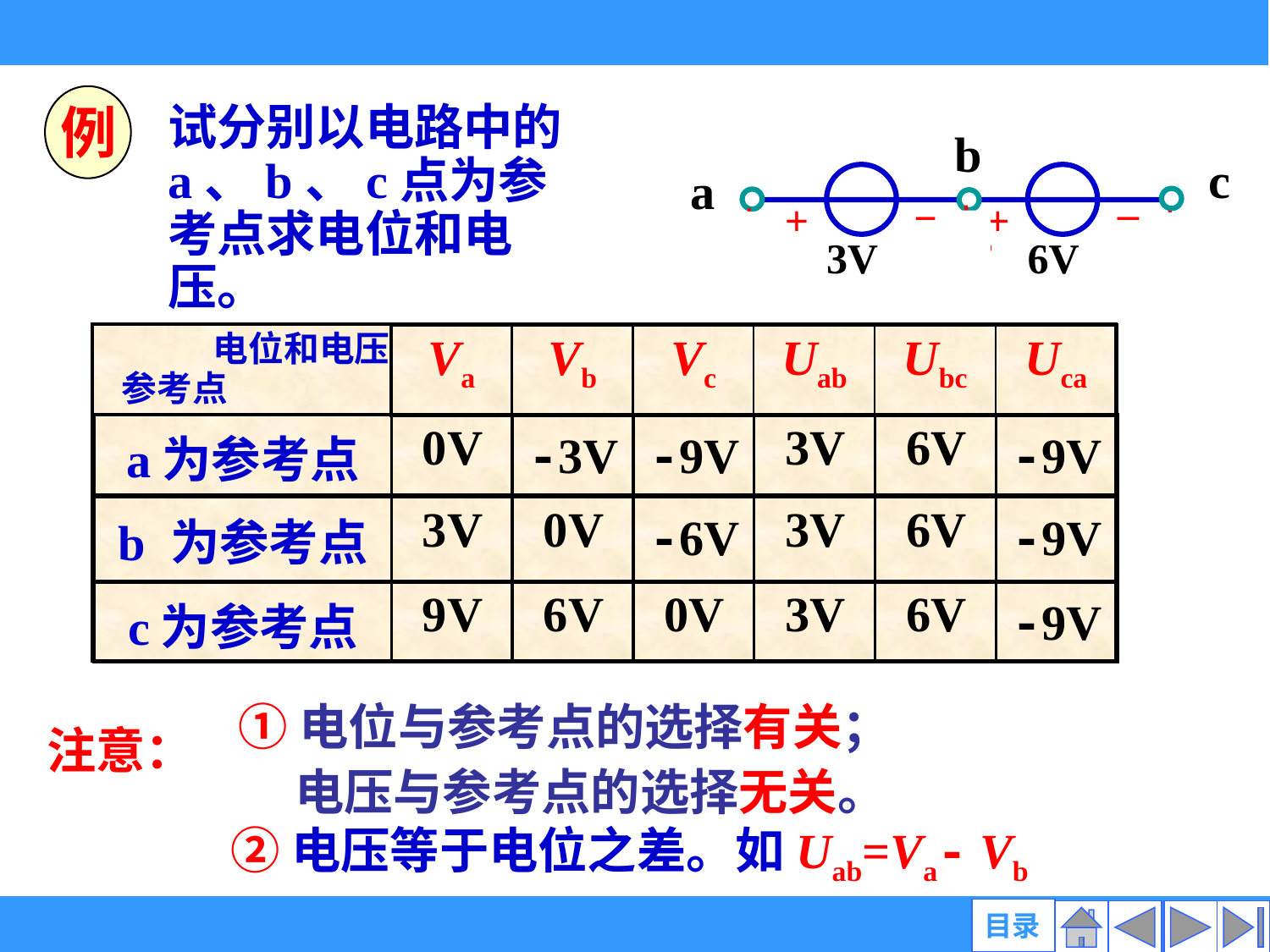

例
试分别以电路中的a、b、c点为参考点求电位和电压。
b
c
a

_
+
3V

_
+
6V

电位和电压
|  |  |  |  |  |  |  |
| --- | --- | --- | --- | --- | --- | --- |
|  |  |  |  |  |  |  |
|  |  |  |  |  |  |  |
|  |  |  |  |  |  |  |
| Va | Vb | Vc | Uab | Ubc | Uca |
| --- | --- | --- | --- | --- | --- |
参考点
| a为参考点 | 0V | -3V | -9V | 3V | 6V | -9V |
| --- | --- | --- | --- | --- | --- | --- |
| b 为参考点 | 3V | 0V | -6V | 3V | 6V | -9V |
| --- | --- | --- | --- | --- | --- | --- |
| c为参考点 | 9V | 6V | 0V | 3V | 6V | -9V |
| --- | --- | --- | --- | --- | --- | --- |
①电位与参考点的选择有关；
    电压与参考点的选择无关。
注意：
②电压等于电位之差。如Uab=Va- Vb